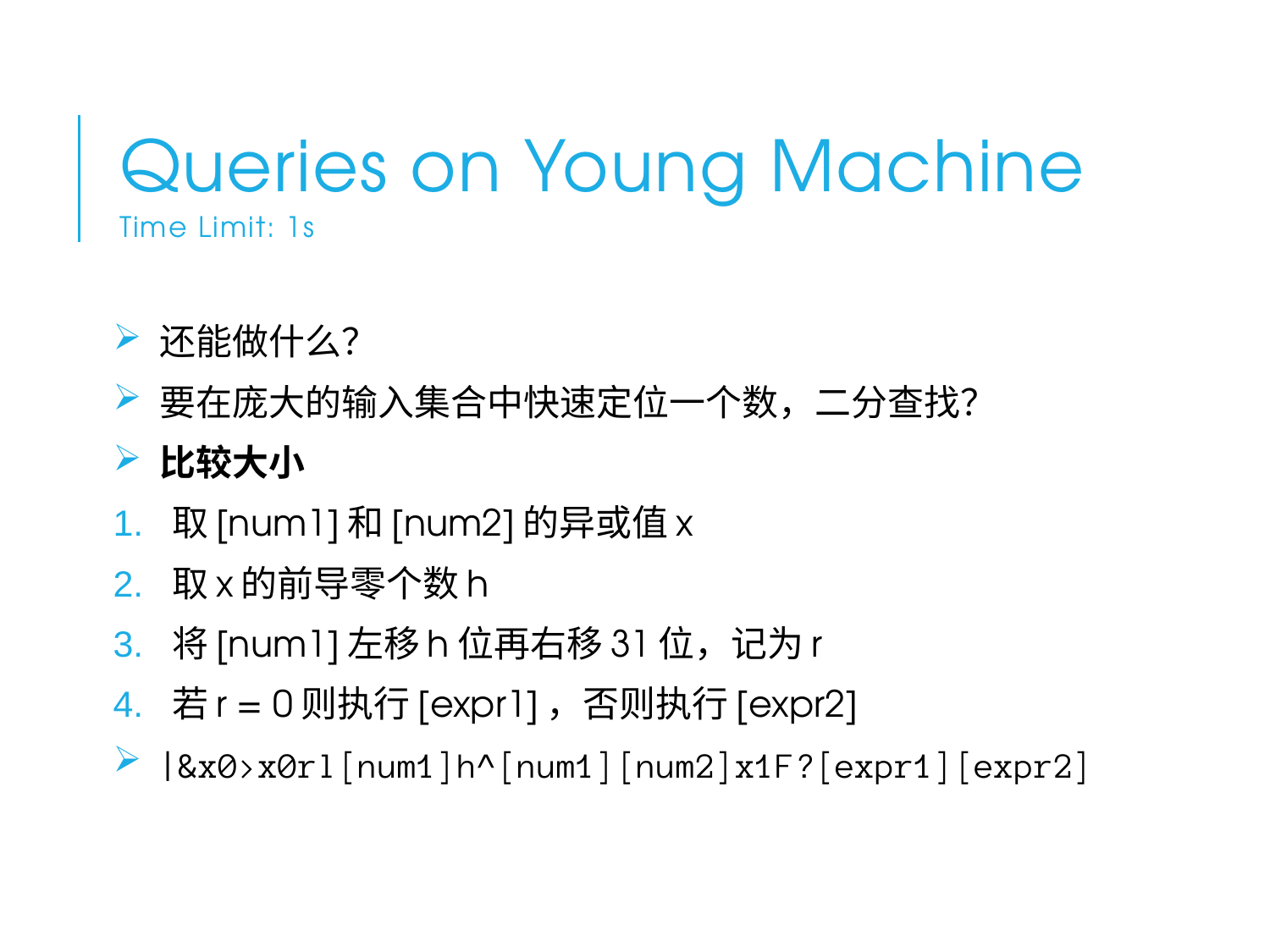

# Queries on Young Machine Time Limit: 1s
还能做什么？
要在庞大的输入集合中快速定位一个数，二分查找？
比较大小
取[num1]和[num2]的异或值x
取x的前导零个数h
将[num1]左移h位再右移31位，记为r
若r = 0则执行[expr1]，否则执行[expr2]
|&x0>x0rl[num1]h^[num1][num2]x1F?[expr1][expr2]